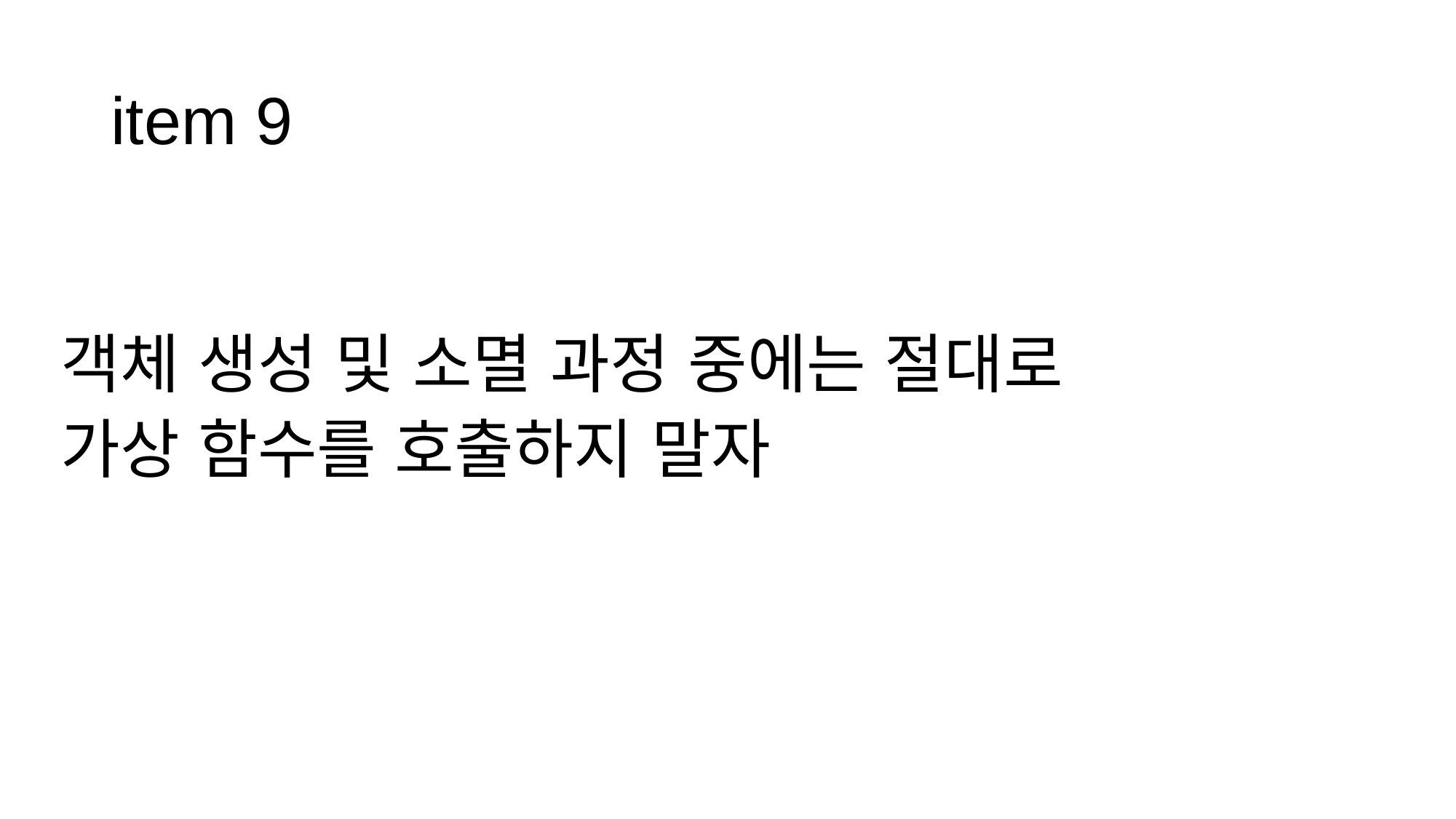

# item 9
객체 생성 및 소멸 과정 중에는 절대로
가상 함수를 호출하지 말자